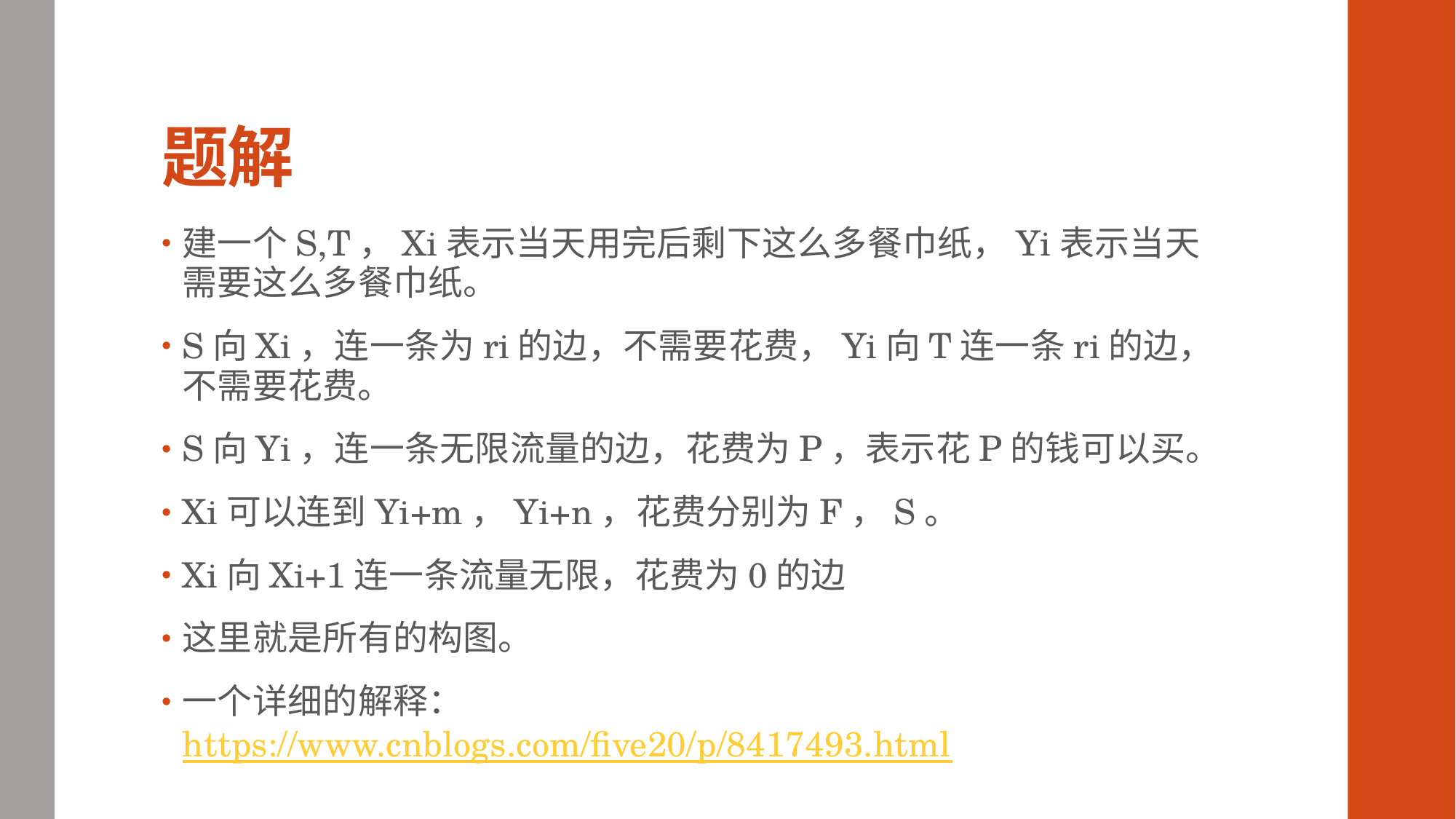

# 题解
建一个S,T，Xi表示当天用完后剩下这么多餐巾纸，Yi表示当天需要这么多餐巾纸。
S向Xi，连一条为ri的边，不需要花费，Yi向T连一条ri的边，不需要花费。
S向Yi，连一条无限流量的边，花费为P，表示花P的钱可以买。
Xi可以连到Yi+m，Yi+n，花费分别为F，S。
Xi向Xi+1连一条流量无限，花费为0的边
这里就是所有的构图。
一个详细的解释：https://www.cnblogs.com/five20/p/8417493.html